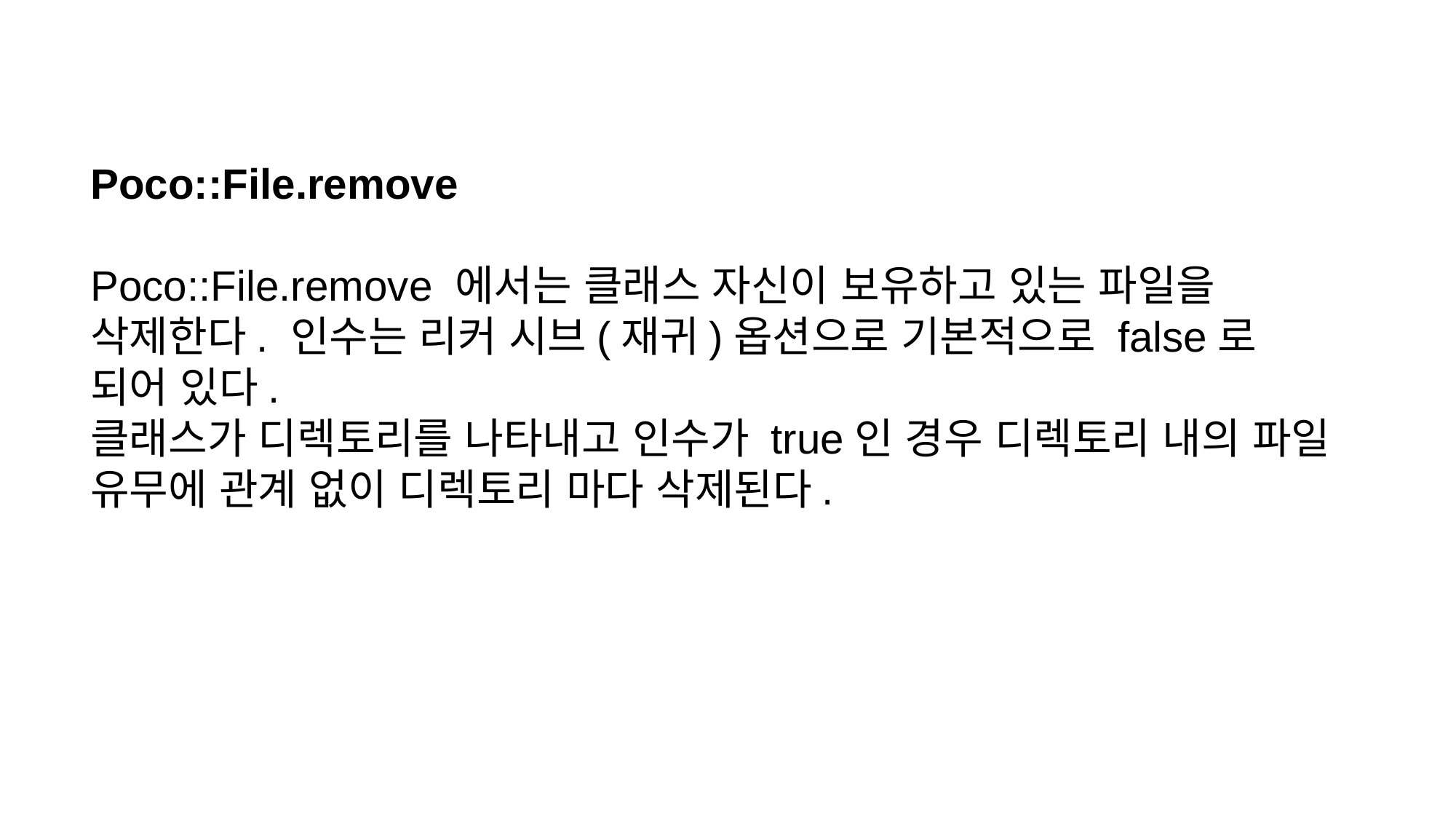

Poco::File.remove

Poco::File.remove 에서는 클래스 자신이 보유하고 있는 파일을 삭제한다. 인수는 리커 시브(재귀)옵션으로 기본적으로 false로 되어 있다.
클래스가 디렉토리를 나타내고 인수가 true인 경우 디렉토리 내의 파일 유무에 관계 없이 디렉토리 마다 삭제된다.